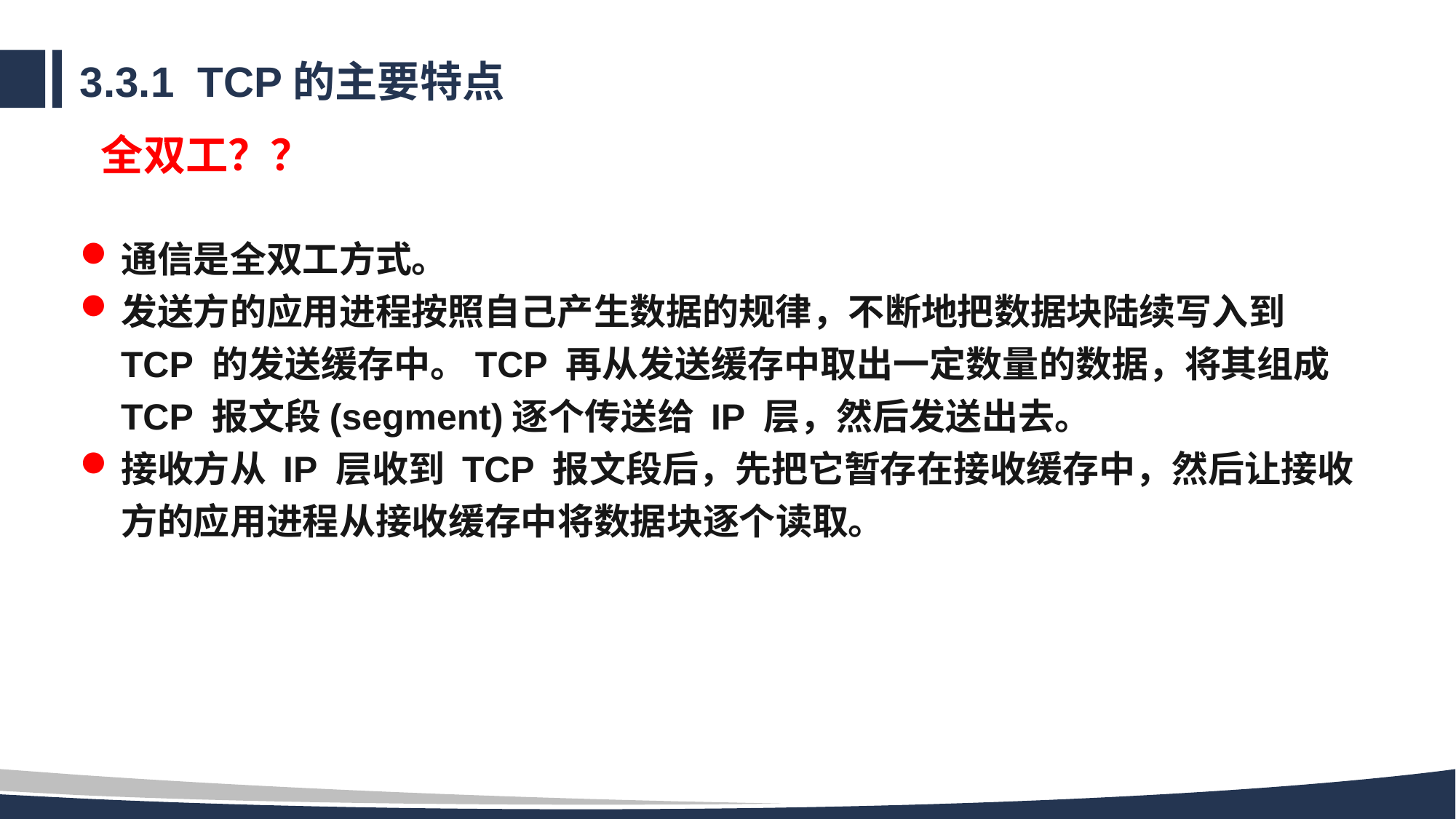

# 3.3.1  TCP的主要特点
全双工？？
通信是全双工方式。
发送方的应用进程按照自己产生数据的规律，不断地把数据块陆续写入到 TCP 的发送缓存中。TCP 再从发送缓存中取出一定数量的数据，将其组成 TCP 报文段(segment)逐个传送给 IP 层，然后发送出去。
接收方从 IP 层收到 TCP 报文段后，先把它暂存在接收缓存中，然后让接收方的应用进程从接收缓存中将数据块逐个读取。